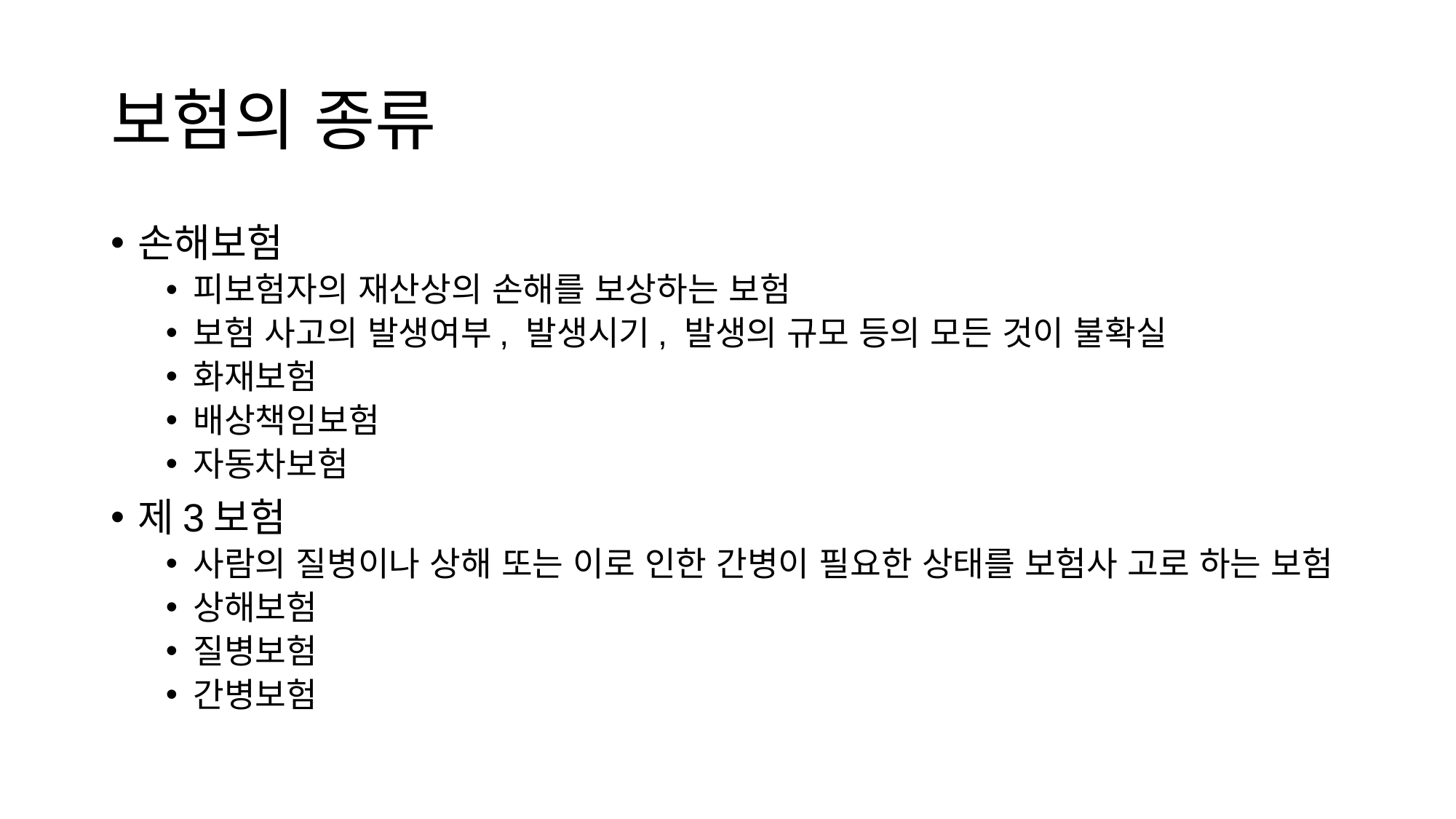

# 보험의 종류
손해보험
피보험자의 재산상의 손해를 보상하는 보험
보험 사고의 발생여부, 발생시기, 발생의 규모 등의 모든 것이 불확실
화재보험
배상책임보험
자동차보험
제3보험
사람의 질병이나 상해 또는 이로 인한 간병이 필요한 상태를 보험사 고로 하는 보험
상해보험
질병보험
간병보험